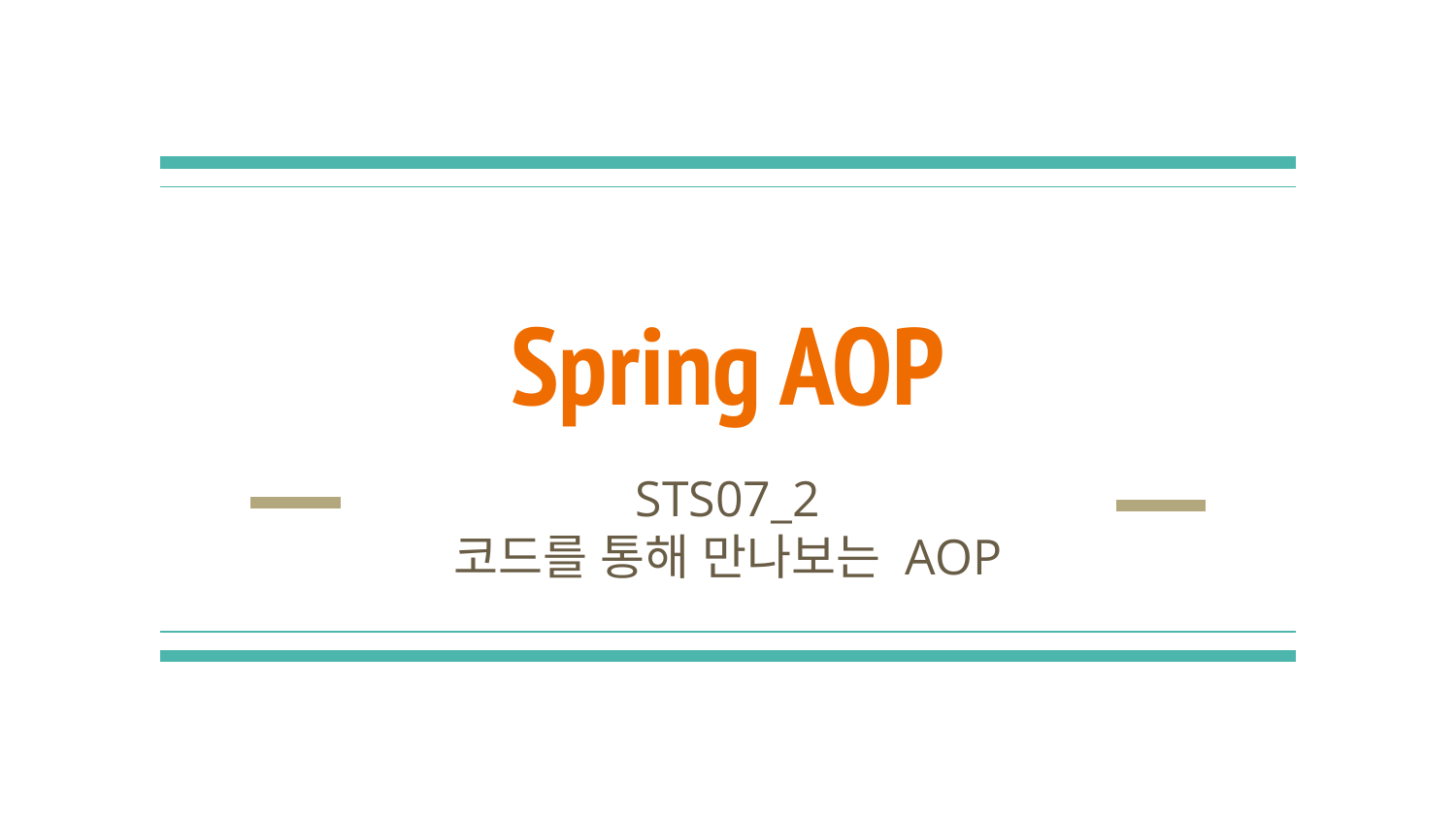

# Spring AOP
STS07_2
코드를 통해 만나보는 AOP